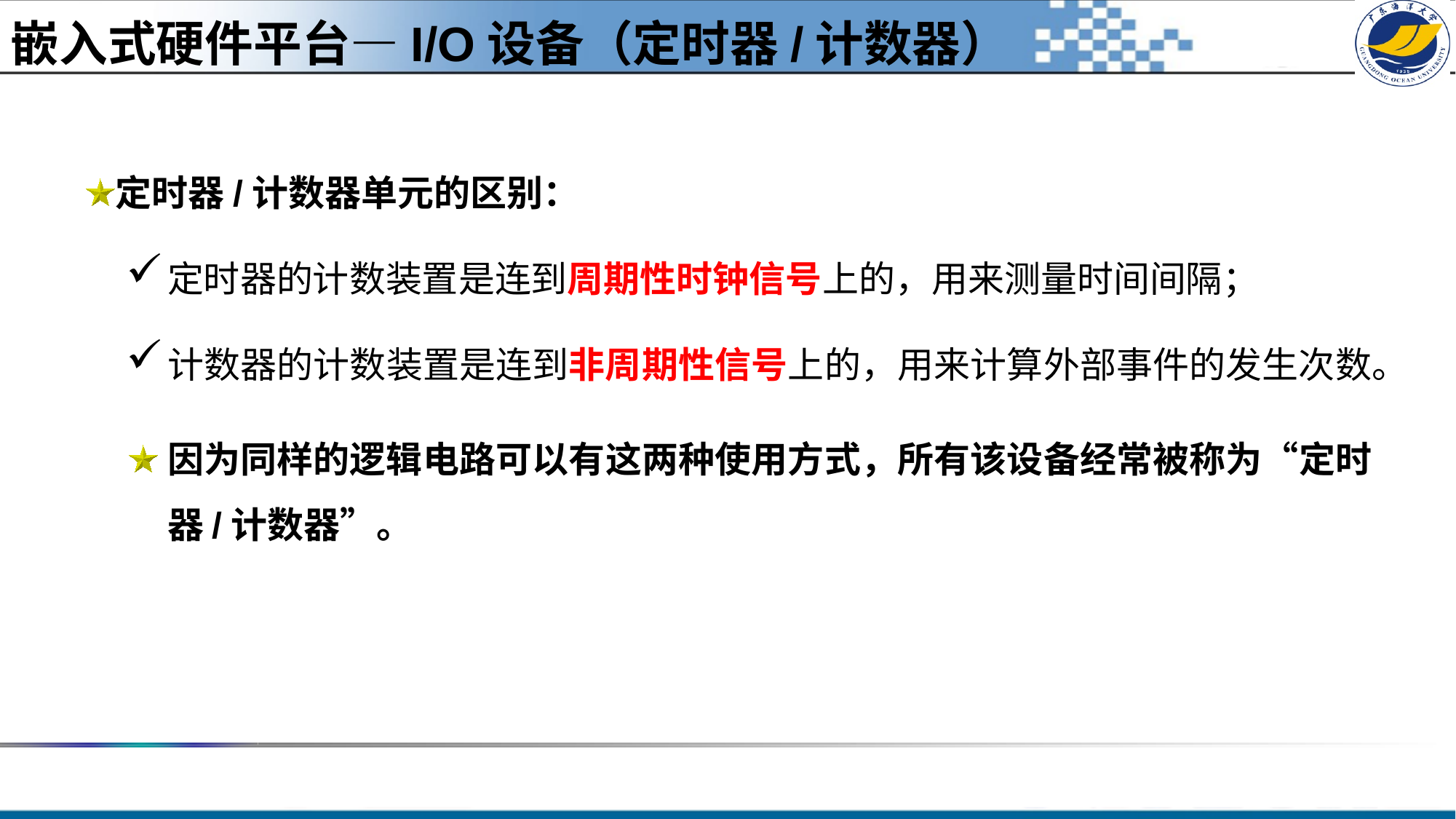

嵌入式硬件平台—I/O设备（定时器/计数器）
#
定时器/计数器单元的区别：
定时器的计数装置是连到周期性时钟信号上的，用来测量时间间隔；
计数器的计数装置是连到非周期性信号上的，用来计算外部事件的发生次数。
因为同样的逻辑电路可以有这两种使用方式，所有该设备经常被称为“定时器/计数器”。
70